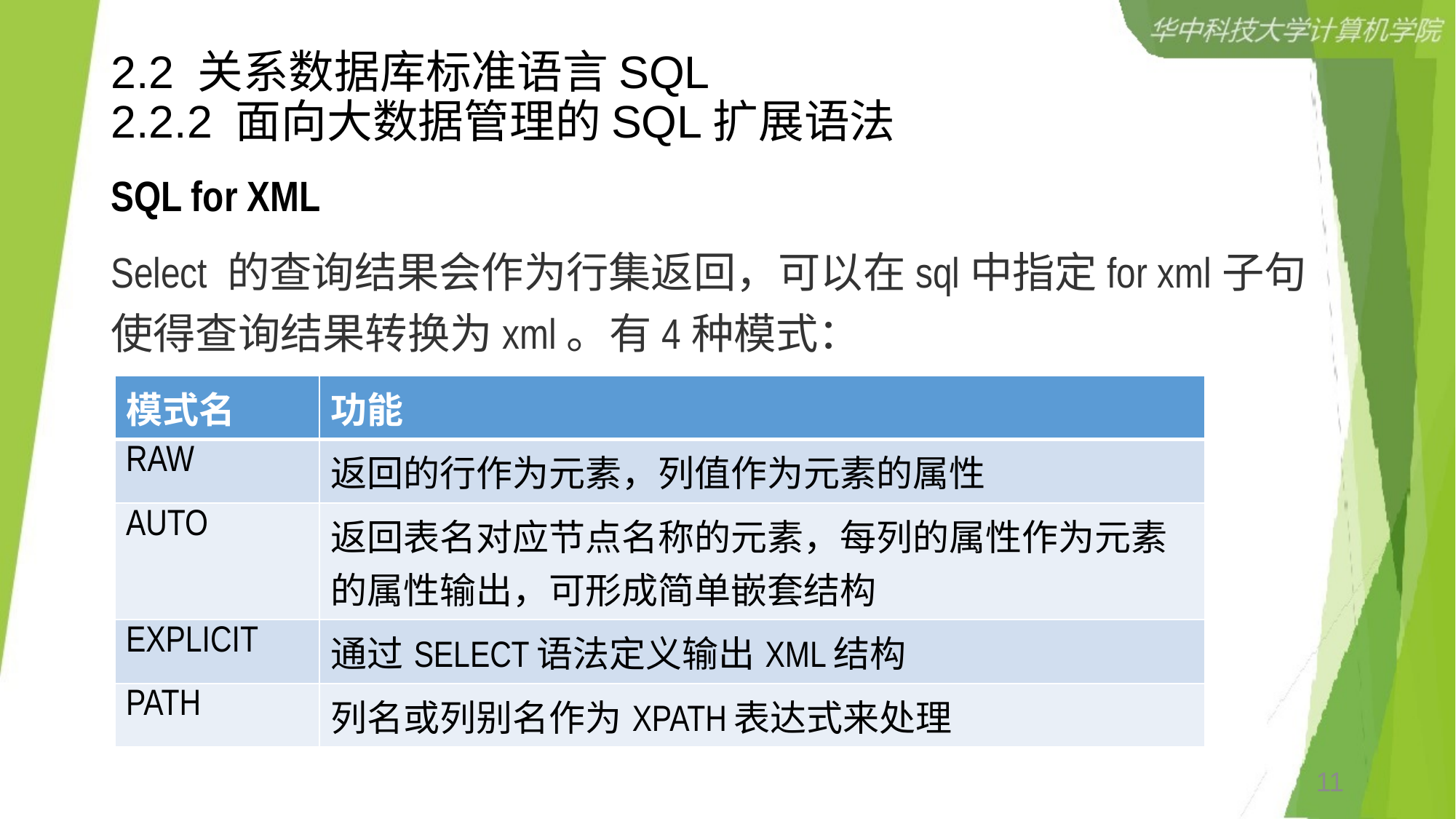

# 2.2 关系数据库标准语言SQL 2.2.2 面向大数据管理的SQL扩展语法
SQL for XML
Select 的查询结果会作为行集返回，可以在sql中指定for xml子句使得查询结果转换为xml。有4种模式：

| 模式名 | 功能 |
| --- | --- |
| RAW | 返回的行作为元素，列值作为元素的属性 |
| AUTO | 返回表名对应节点名称的元素，每列的属性作为元素的属性输出，可形成简单嵌套结构 |
| EXPLICIT | 通过SELECT语法定义输出XML结构 |
| PATH | 列名或列别名作为XPATH表达式来处理 |
11